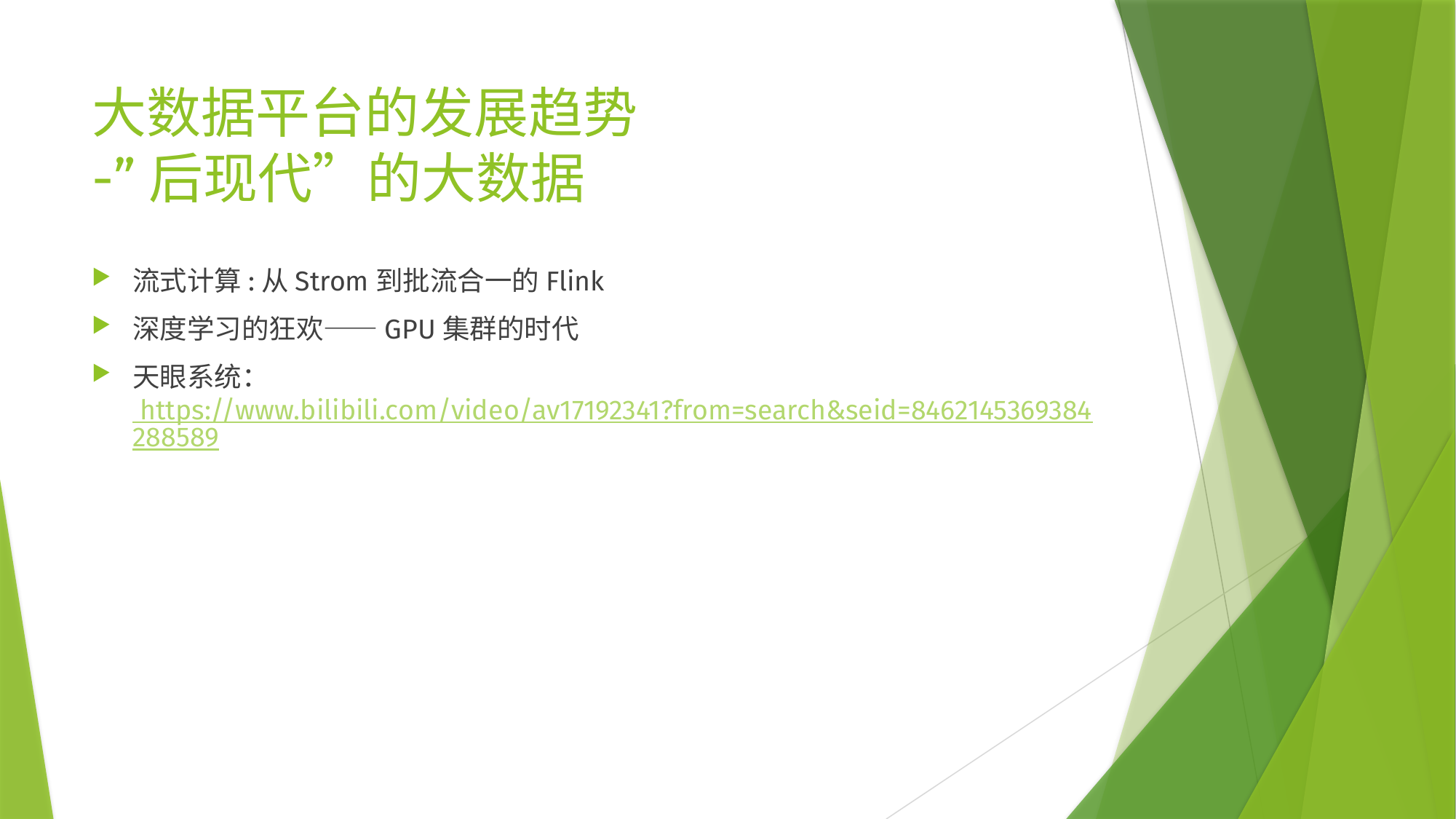

# 大数据平台的发展趋势 -”后现代”的大数据
流式计算:从Strom到批流合一的Flink
深度学习的狂欢——GPU集群的时代
天眼系统： https://www.bilibili.com/video/av17192341?from=search&seid=8462145369384288589